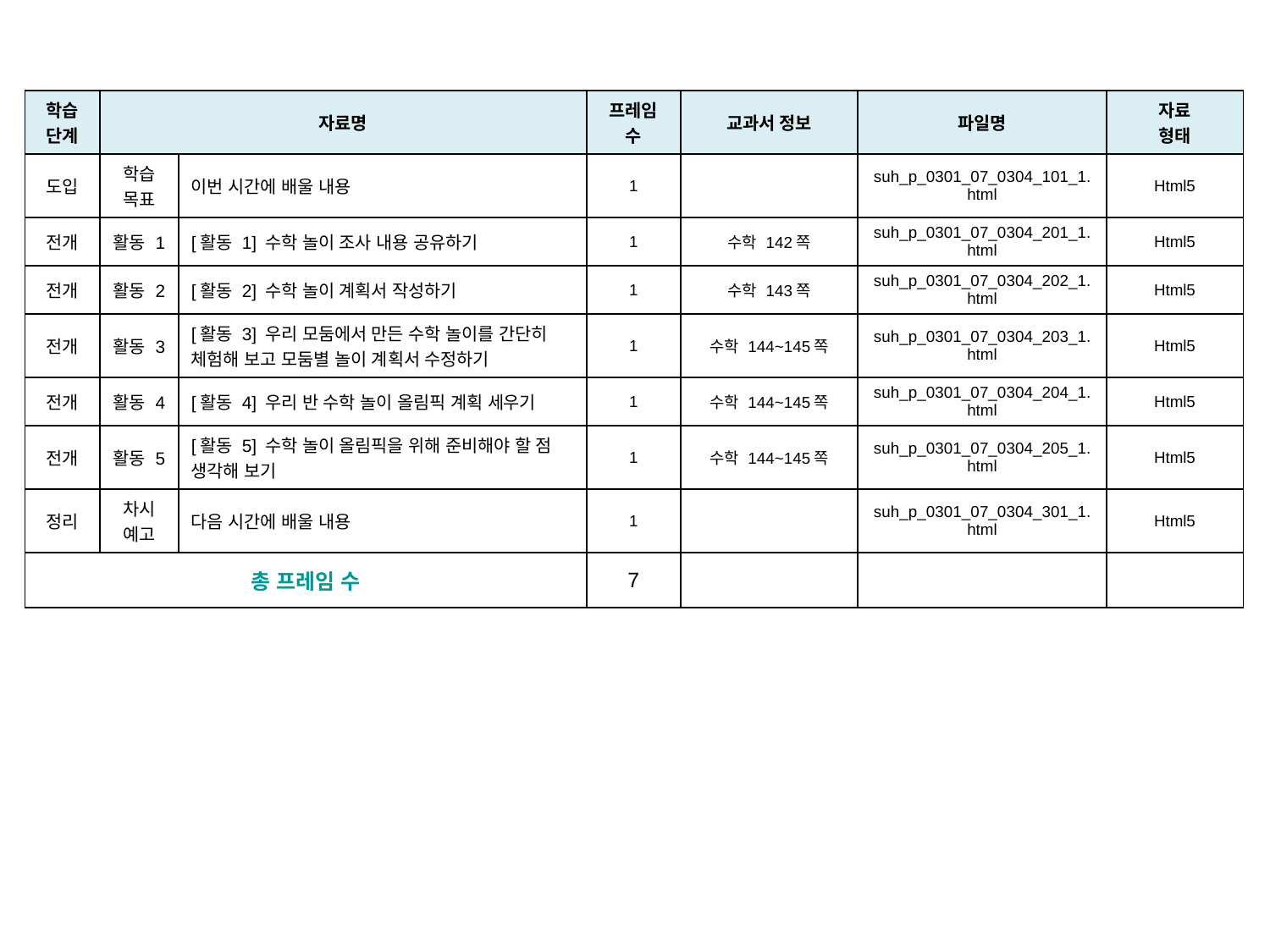

| 학습 단계 | 자료명 |  | 프레임 수 | 교과서 정보 | 파일명 | 자료 형태 |
| --- | --- | --- | --- | --- | --- | --- |
| 도입 | 학습 목표 | 이번 시간에 배울 내용 | 1 |  | suh\_p\_0301\_07\_0304\_101\_1.html | Html5 |
| 전개 | 활동 1 | [활동 1] 수학 놀이 조사 내용 공유하기 | 1 | 수학 142쪽 | suh\_p\_0301\_07\_0304\_201\_1.html | Html5 |
| 전개 | 활동 2 | [활동 2] 수학 놀이 계획서 작성하기 | 1 | 수학 143쪽 | suh\_p\_0301\_07\_0304\_202\_1.html | Html5 |
| 전개 | 활동 3 | [활동 3] 우리 모둠에서 만든 수학 놀이를 간단히 체험해 보고 모둠별 놀이 계획서 수정하기 | 1 | 수학 144~145쪽 | suh\_p\_0301\_07\_0304\_203\_1.html | Html5 |
| 전개 | 활동 4 | [활동 4] 우리 반 수학 놀이 올림픽 계획 세우기 | 1 | 수학 144~145쪽 | suh\_p\_0301\_07\_0304\_204\_1.html | Html5 |
| 전개 | 활동 5 | [활동 5] 수학 놀이 올림픽을 위해 준비해야 할 점 생각해 보기 | 1 | 수학 144~145쪽 | suh\_p\_0301\_07\_0304\_205\_1.html | Html5 |
| 정리 | 차시 예고 | 다음 시간에 배울 내용 | 1 |  | suh\_p\_0301\_07\_0304\_301\_1.html | Html5 |
| 총 프레임 수 |  |  | 7 |  |  |  |